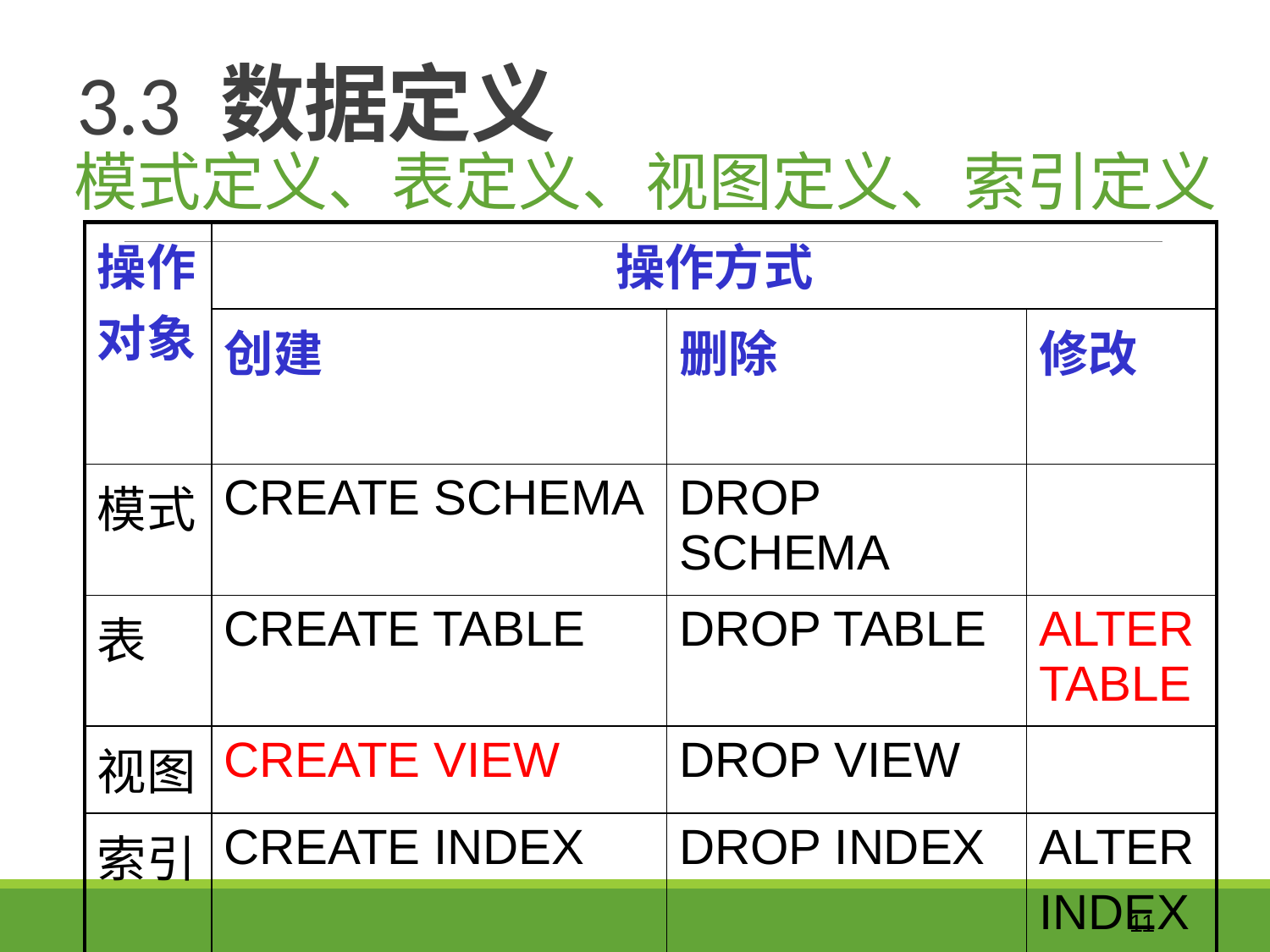

# 3.3 数据定义
模式定义、表定义、视图定义、索引定义
| 操作对象 | 操作方式 |  |  |
| --- | --- | --- | --- |
|  | 创建 | 删除 | 修改 |
| 模式 | CREATE SCHEMA | DROP SCHEMA |  |
| 表 | CREATE TABLE | DROP TABLE | ALTER TABLE |
| 视图 | CREATE VIEW | DROP VIEW |  |
| 索引 | CREATE INDEX | DROP INDEX | ALTER INDEX |
11